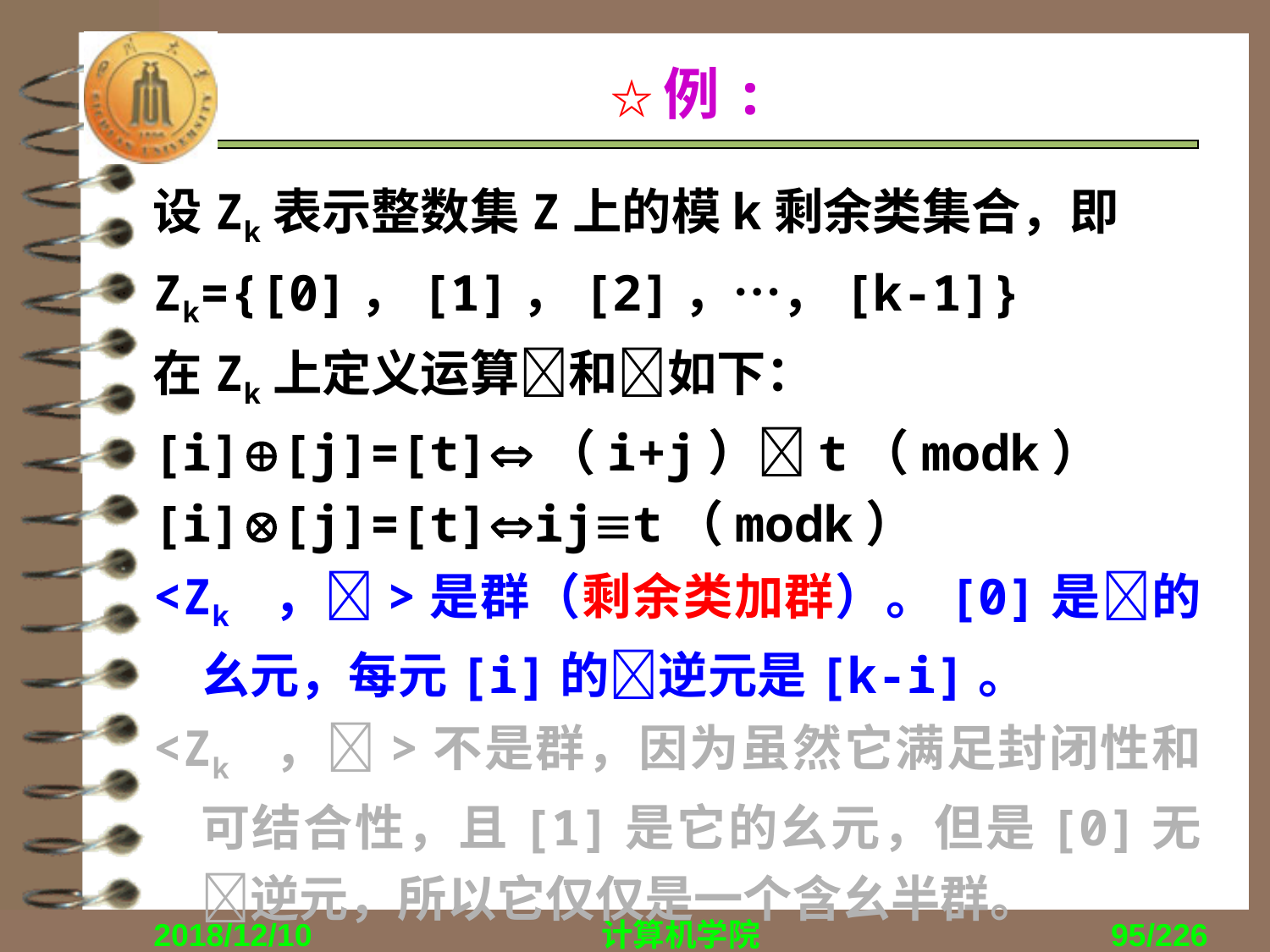

# ☆例:
设Zk表示整数集Z上的模k剩余类集合，即
Zk={[0]，[1]，[2]，…，[k-1]}
在Zk上定义运算⊕和⊗如下：
[i]⊕[j]=[t]⇔（i+j）≡t（modk）
[i]⊗[j]=[t]⇔ij≡t（modk）
<Zk ，⊕>是群（剩余类加群）。[0]是⊕的幺元，每元[i]的⊕逆元是[k-i]。
<Zk ，⊗>不是群，因为虽然它满足封闭性和可结合性，且[1]是它的幺元，但是[0]无⊗逆元，所以它仅仅是一个含幺半群。
2018/12/10
计算机学院
95/226